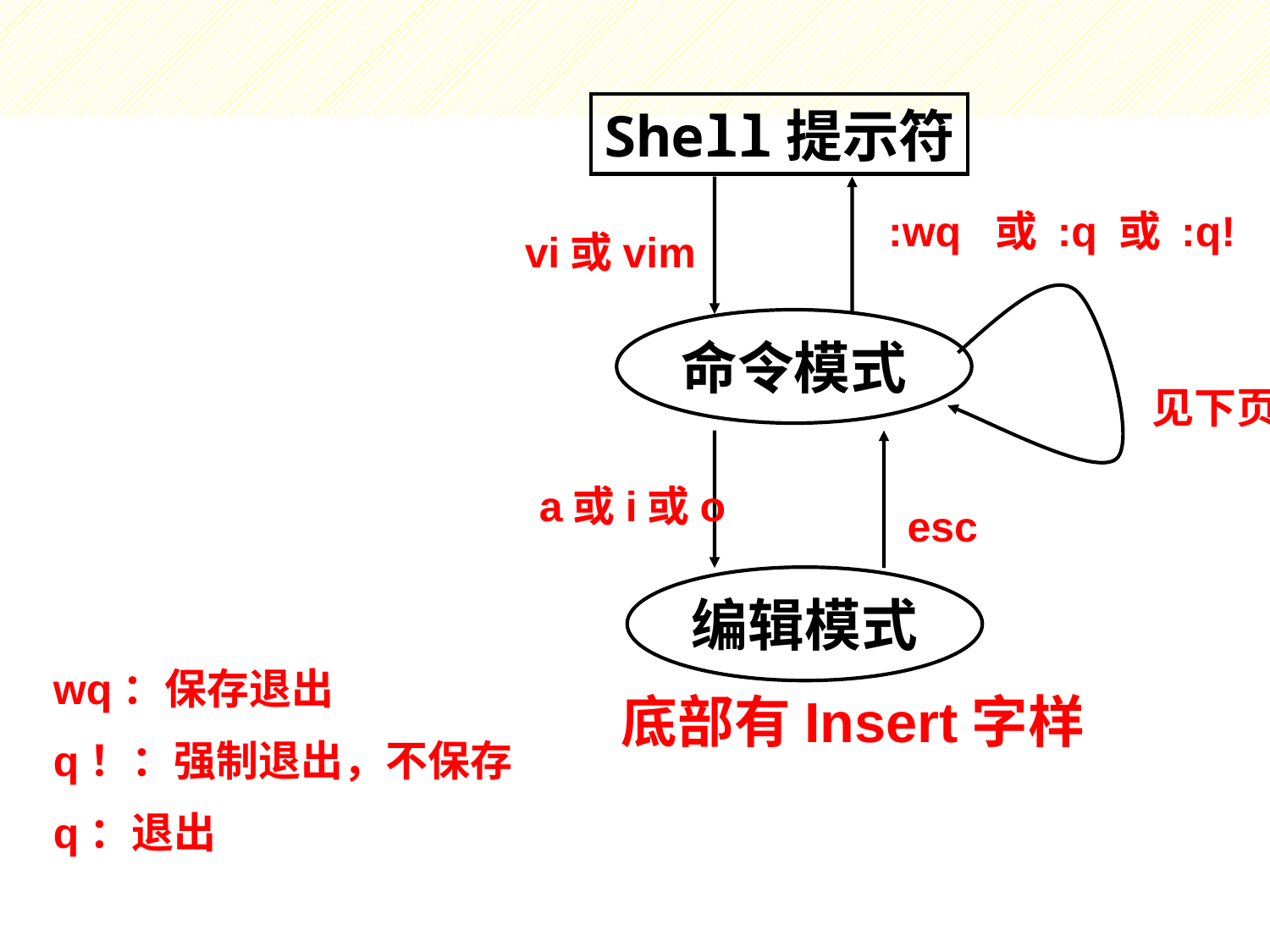

#
Shell提示符

:wq  或 :q 或 :q!
vi或vim

命令模式
见下页

a或i或o
esc
编辑模式
wq：保存退出
q！：强制退出，不保存
q：退出
底部有Insert字样